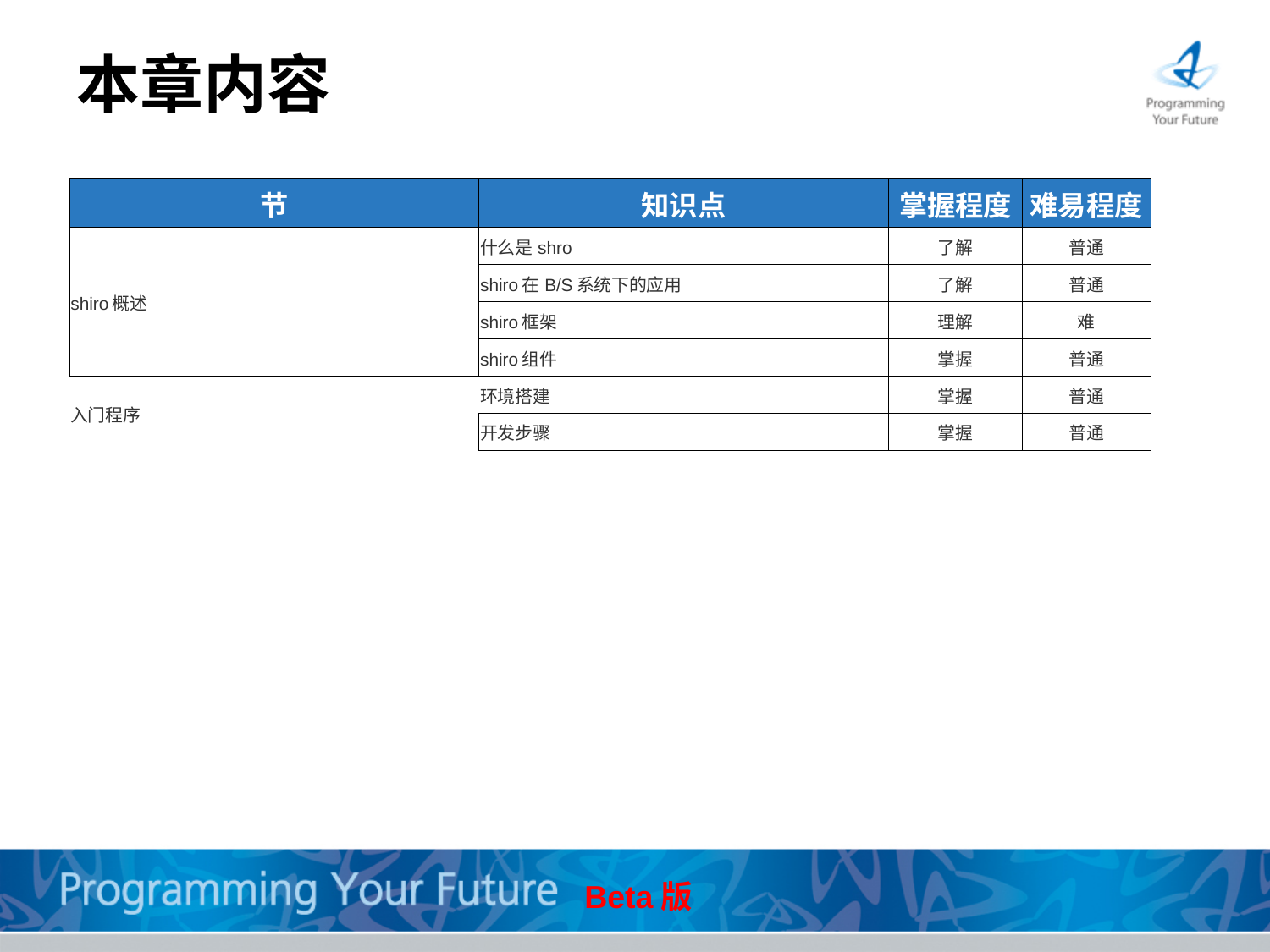

# 本章内容
| 节 | 知识点 | 掌握程度 | 难易程度 |
| --- | --- | --- | --- |
| shiro概述 | 什么是shro | 了解 | 普通 |
|  | shiro在B/S系统下的应用 | 了解 | 普通 |
|  | shiro框架 | 理解 | 难 |
|  | shiro组件 | 掌握 | 普通 |
| 入门程序 | 环境搭建 | 掌握 | 普通 |
|  | 开发步骤 | 掌握 | 普通 |